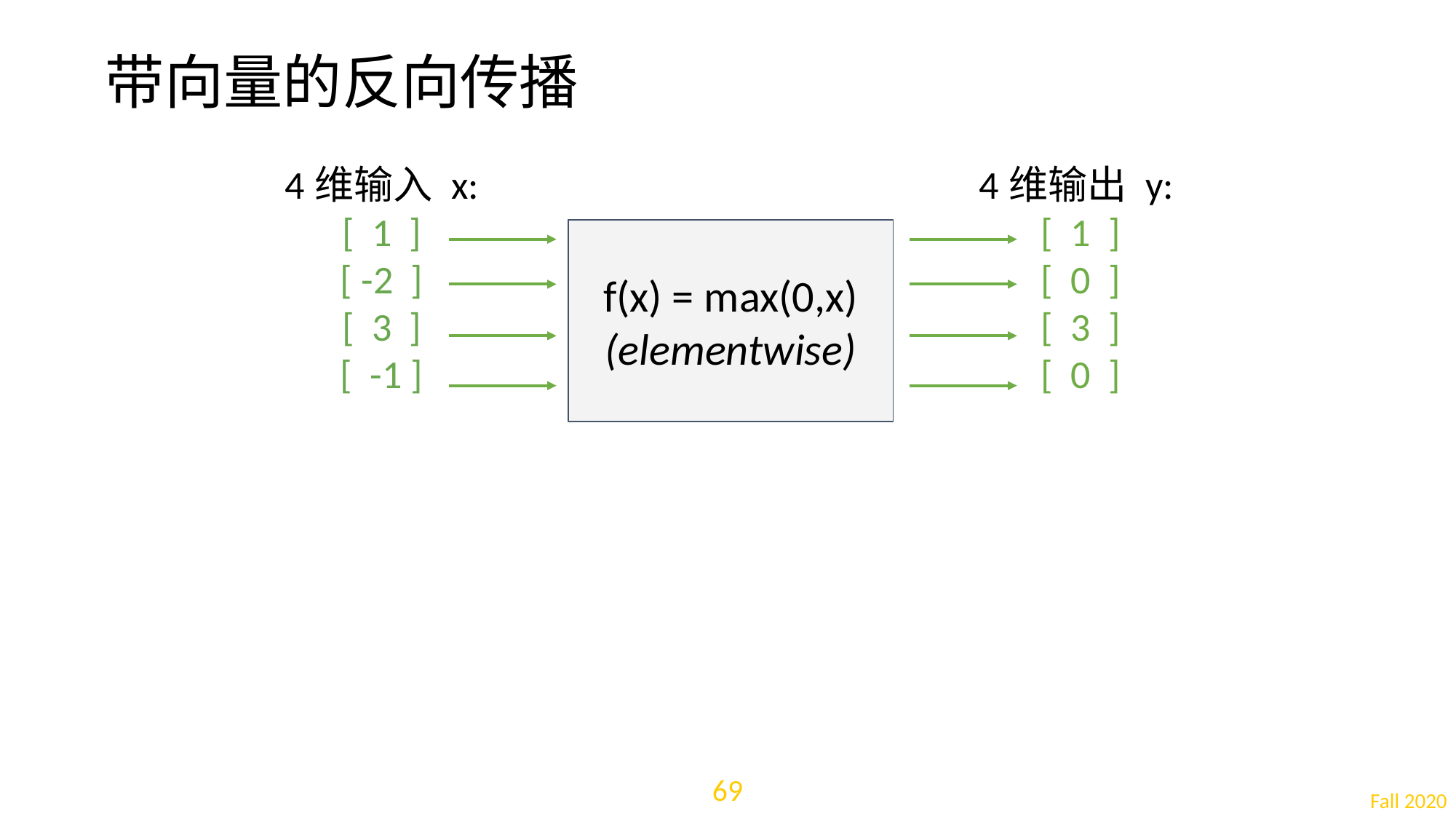

# 带向量的反向传播
4维输入 x:
[  1  ]
[ -2  ]
[  3  ]
[  -1 ]
4维输出 y:
[  1  ]
[  0  ]
[  3  ]
[  0  ]

f(x) = max(0,x)
(elementwise)

69